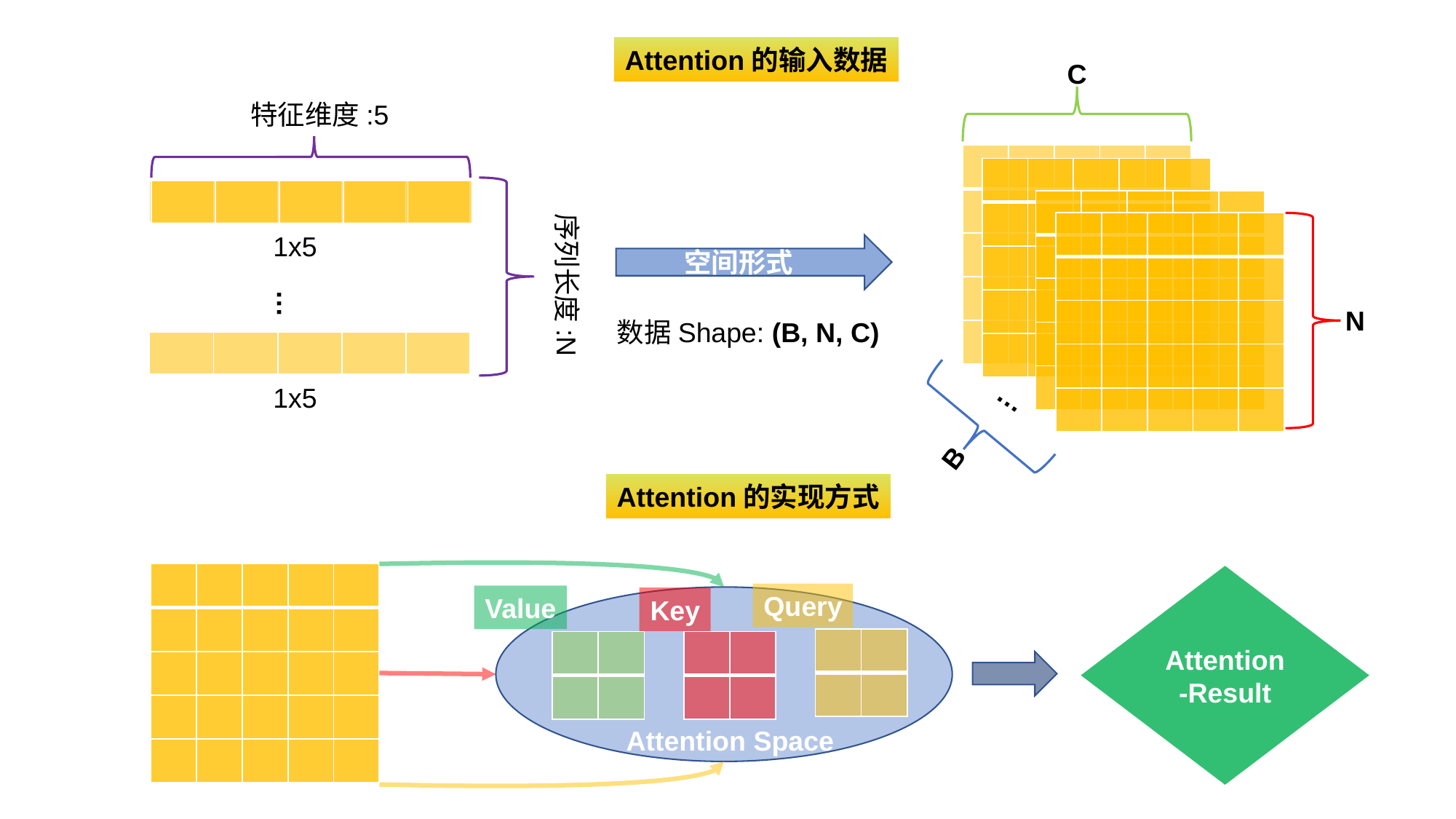

Attention的输入数据
C

特征维度:5

|  |  |  |  |  |
| --- | --- | --- | --- | --- |
|  |  |  |  |  |
|  |  |  |  |  |
|  |  |  |  |  |
|  |  |  |  |  |
|  |  |  |  |  |
| --- | --- | --- | --- | --- |
|  |  |  |  |  |
|  |  |  |  |  |
|  |  |  |  |  |
|  |  |  |  |  |

|  |  |  |  |  |
| --- | --- | --- | --- | --- |
|  |  |  |  |  |
| --- | --- | --- | --- | --- |
|  |  |  |  |  |
| --- | --- | --- | --- | --- |
|  |  |  |  |  |
|  |  |  |  |  |
|  |  |  |  |  |
|  |  |  |  |  |
序列长度:N

|  |  |  |  |  |
| --- | --- | --- | --- | --- |
|  |  |  |  |  |
|  |  |  |  |  |
|  |  |  |  |  |
|  |  |  |  |  |
1x5

空间形式
…
N
数据Shape: (B, N, C)
|  |  |  |  |  |
| --- | --- | --- | --- | --- |

…
1x5
B
Attention的实现方式
|  |  |  |  |  |
| --- | --- | --- | --- | --- |
|  |  |  |  |  |
|  |  |  |  |  |
|  |  |  |  |  |
|  |  |  |  |  |
Attention-Result
Query
Value

Key
|  |  |
| --- | --- |
|  |  |
|  |  |
| --- | --- |
|  |  |
|  |  |
| --- | --- |
|  |  |

Attention Space